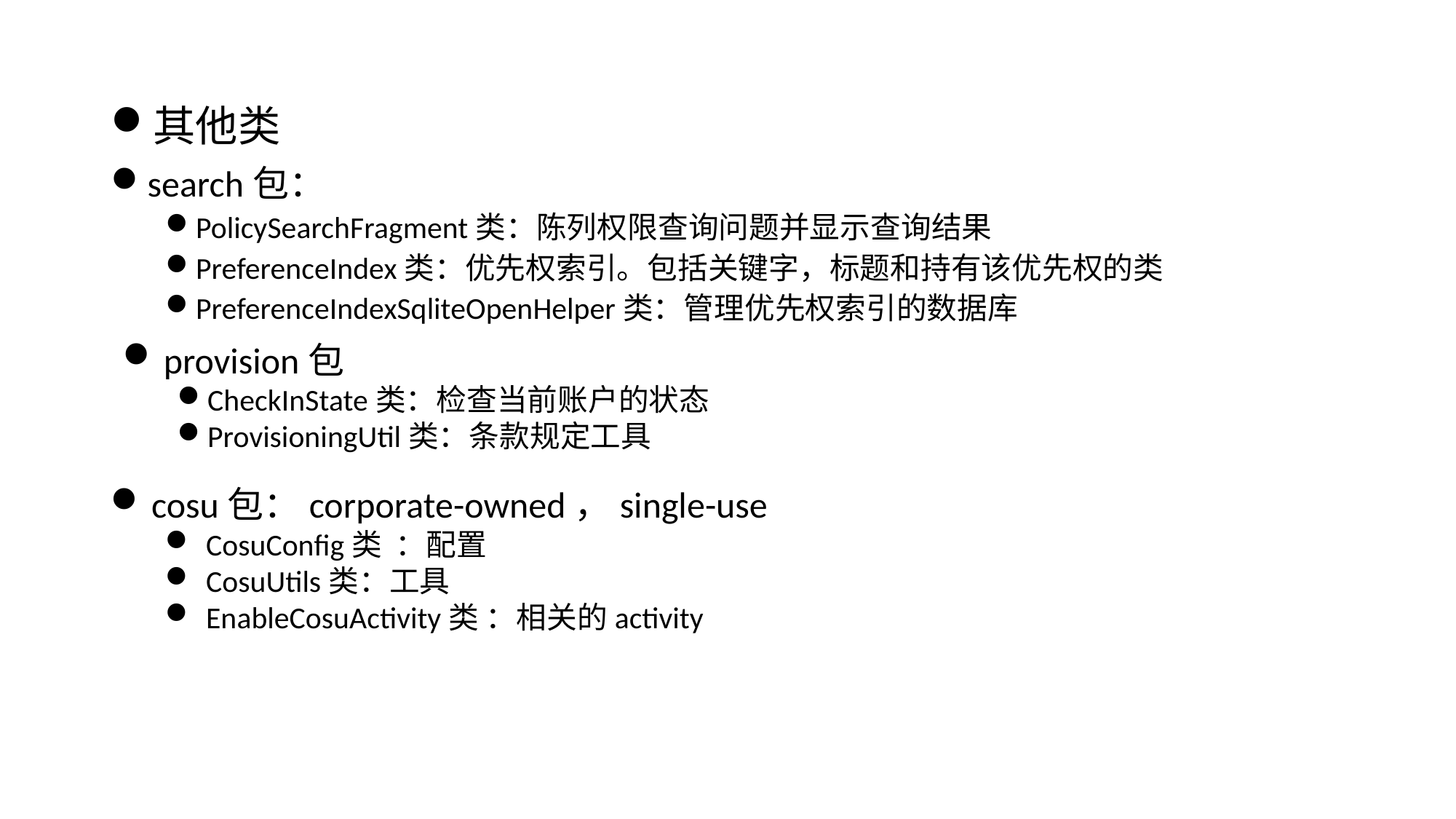

其他类
search包：
PolicySearchFragment类：陈列权限查询问题并显示查询结果
PreferenceIndex类：优先权索引。包括关键字，标题和持有该优先权的类
PreferenceIndexSqliteOpenHelper类：管理优先权索引的数据库
provision包
CheckInState类：检查当前账户的状态
ProvisioningUtil类：条款规定工具
cosu包：corporate-owned，single-use
CosuConfig类  ：配置
CosuUtils类：工具
EnableCosuActivity类 ：相关的activity